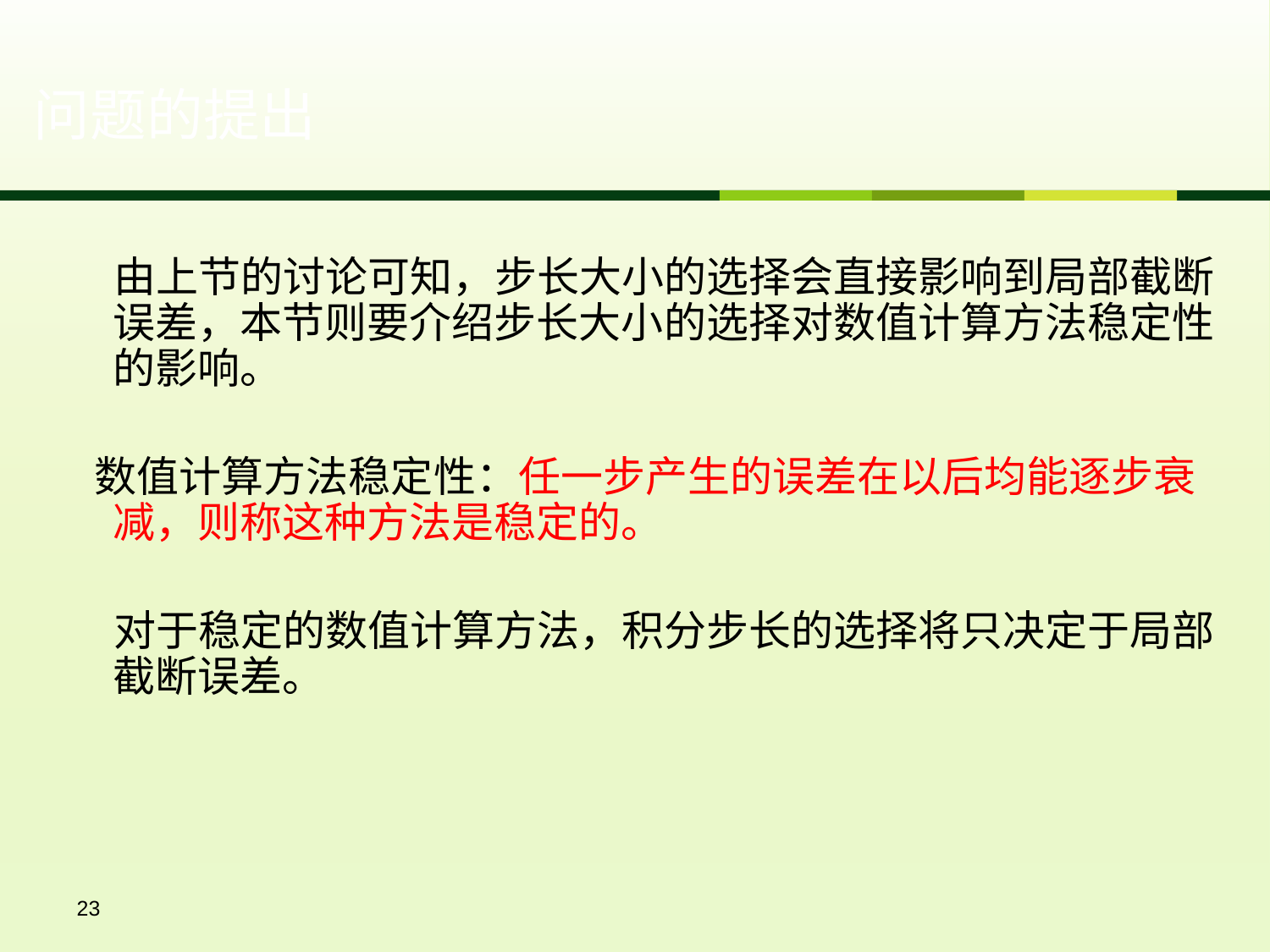

# 问题的提出

    由上节的讨论可知，步长大小的选择会直接影响到局部截断误差，本节则要介绍步长大小的选择对数值计算方法稳定性的影响。

  数值计算方法稳定性：任一步产生的误差在以后均能逐步衰减，则称这种方法是稳定的。

    对于稳定的数值计算方法，积分步长的选择将只决定于局部截断误差。

23